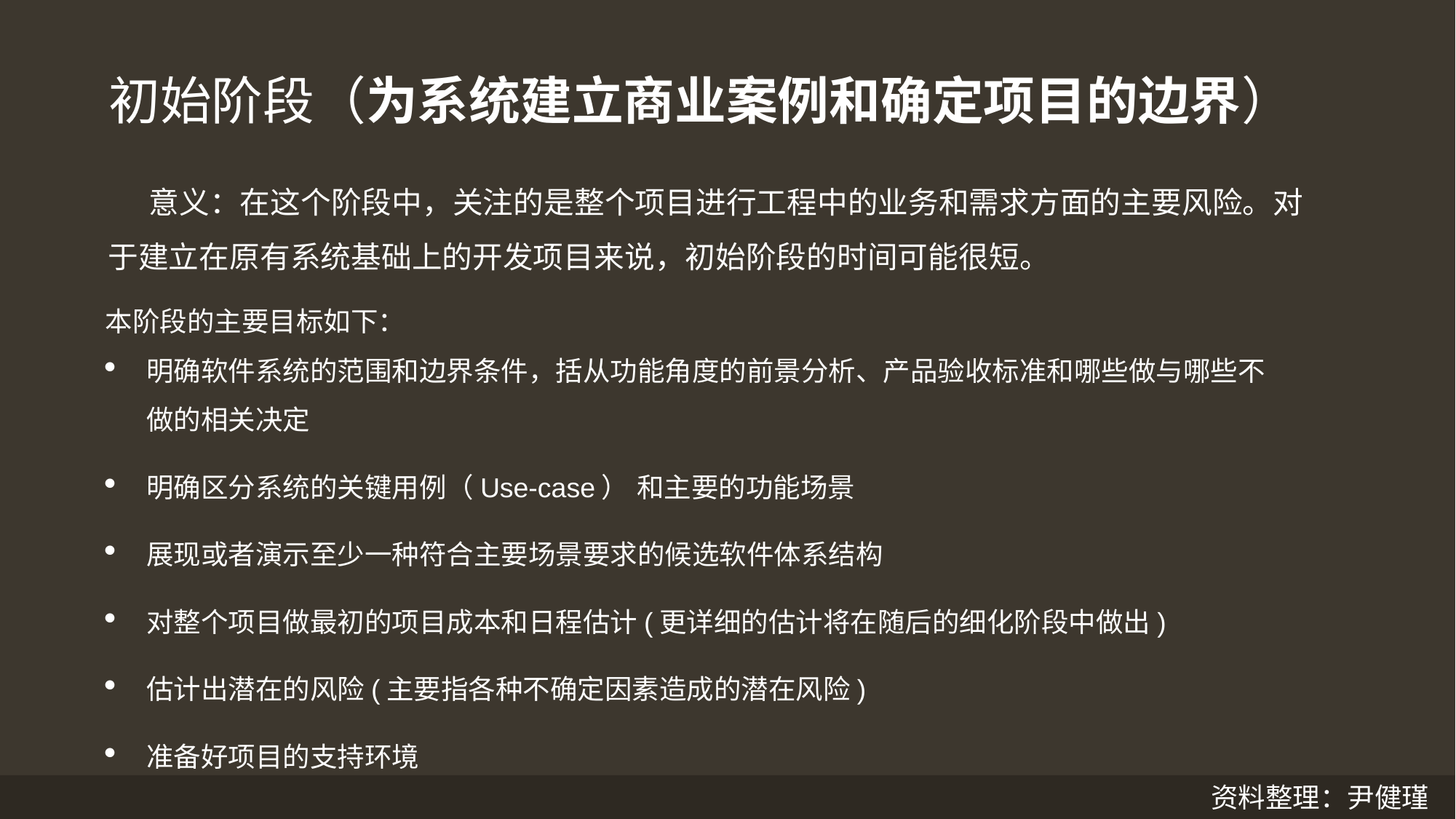

# 初始阶段（为系统建立商业案例和确定项目的边界）
     意义：在这个阶段中，关注的是整个项目进行工程中的业务和需求方面的主要风险。对于建立在原有系统基础上的开发项目来说，初始阶段的时间可能很短。
本阶段的主要目标如下：
明确软件系统的范围和边界条件，括从功能角度的前景分析、产品验收标准和哪些做与哪些不做的相关决定
明确区分系统的关键用例（Use-case） 和主要的功能场景
展现或者演示至少一种符合主要场景要求的候选软件体系结构
对整个项目做最初的项目成本和日程估计(更详细的估计将在随后的细化阶段中做出)
估计出潜在的风险(主要指各种不确定因素造成的潜在风险)
准备好项目的支持环境
资料整理：尹健瑾